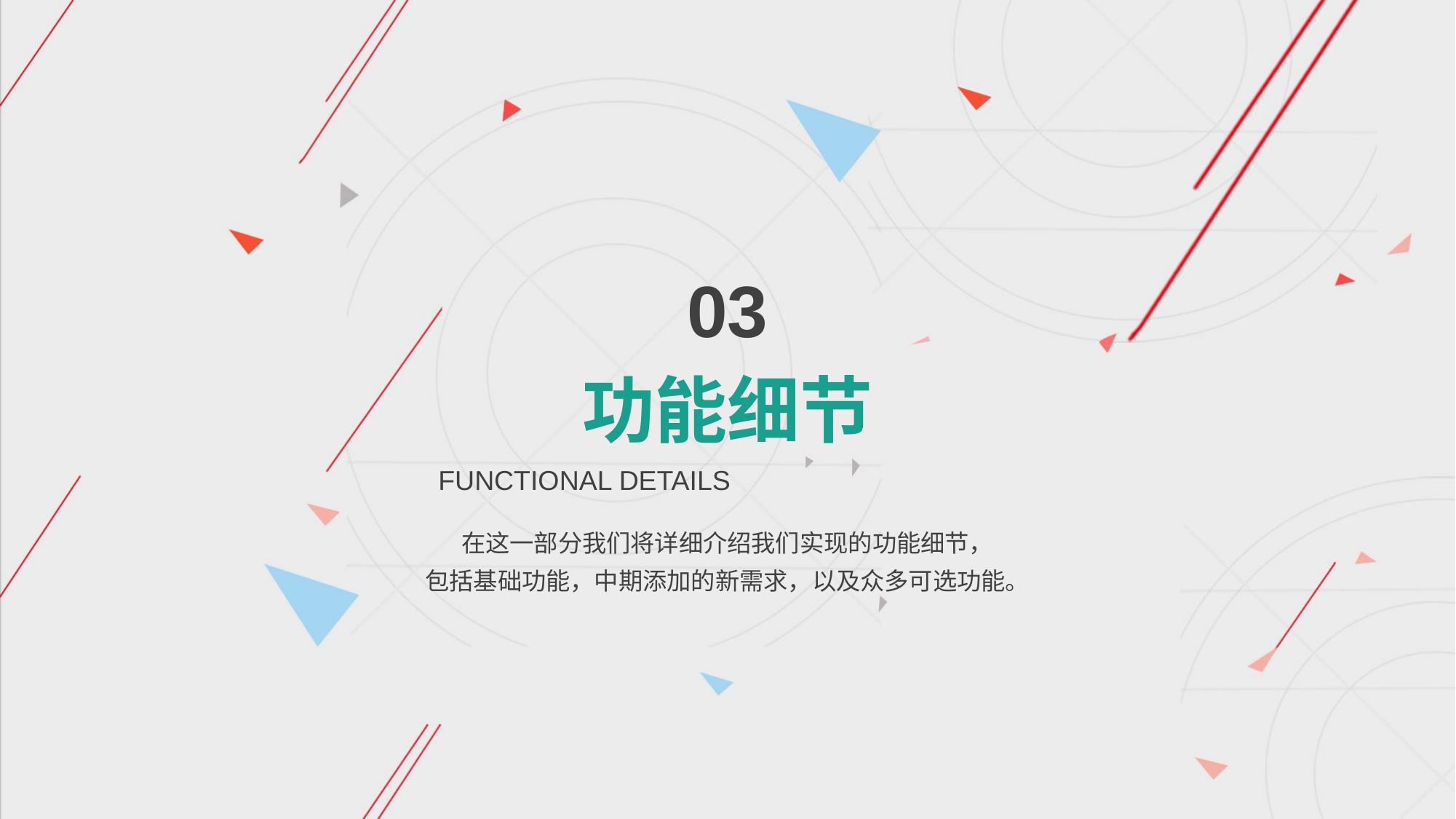

03
功能细节
FUNCTIONAL DETAILS
在这一部分我们将详细介绍我们实现的功能细节，
包括基础功能，中期添加的新需求，以及众多可选功能。